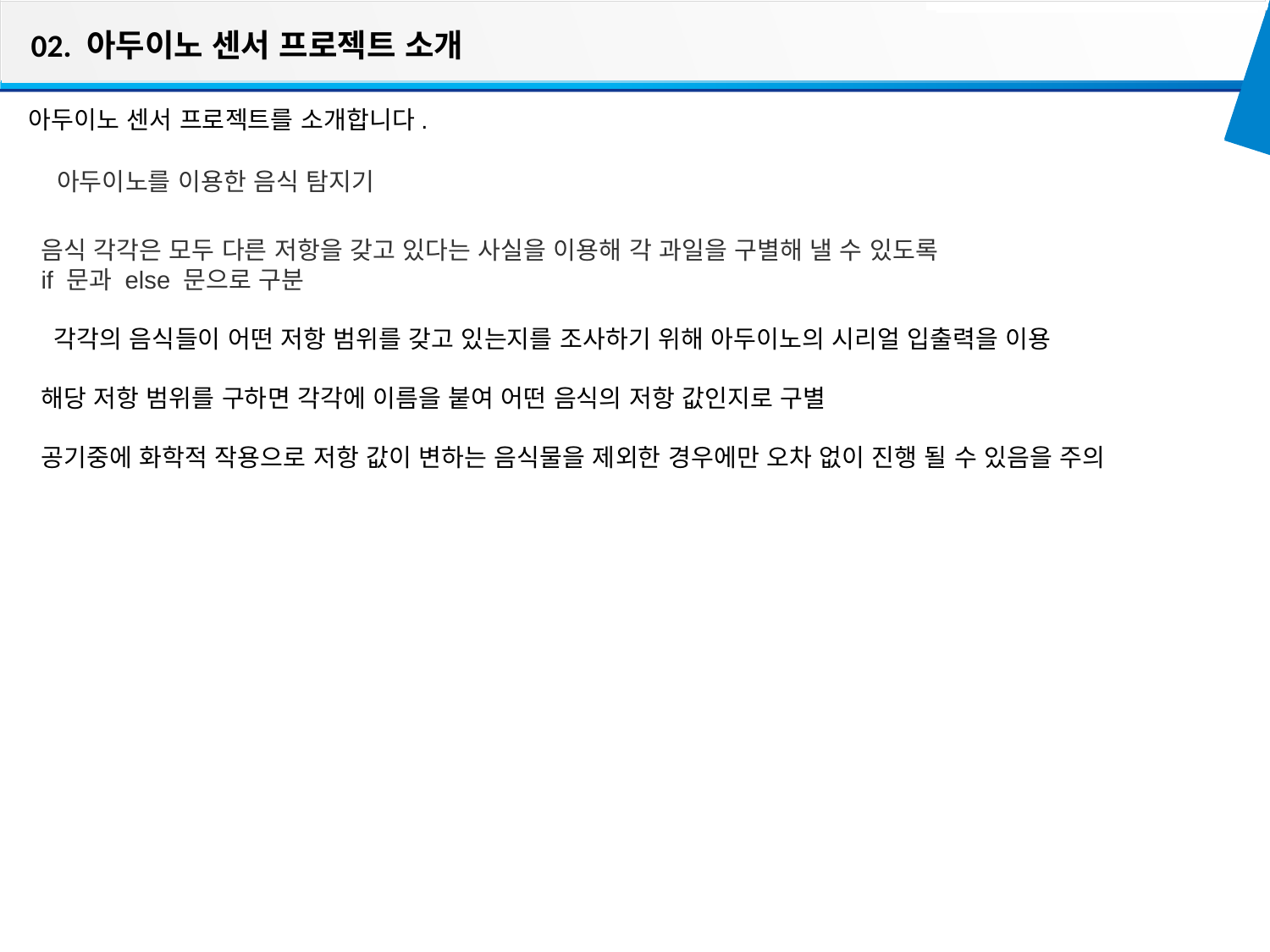

02. 아두이노 센서 프로젝트 소개

아두이노 센서 프로젝트를 소개합니다.
아두이노를 이용한 음식 탐지기
음식 각각은 모두 다른 저항을 갖고 있다는 사실을 이용해 각 과일을 구별해 낼 수 있도록
if 문과 else 문으로 구분

 각각의 음식들이 어떤 저항 범위를 갖고 있는지를 조사하기 위해 아두이노의 시리얼 입출력을 이용

해당 저항 범위를 구하면 각각에 이름을 붙여 어떤 음식의 저항 값인지로 구별

공기중에 화학적 작용으로 저항 값이 변하는 음식물을 제외한 경우에만 오차 없이 진행 될 수 있음을 주의